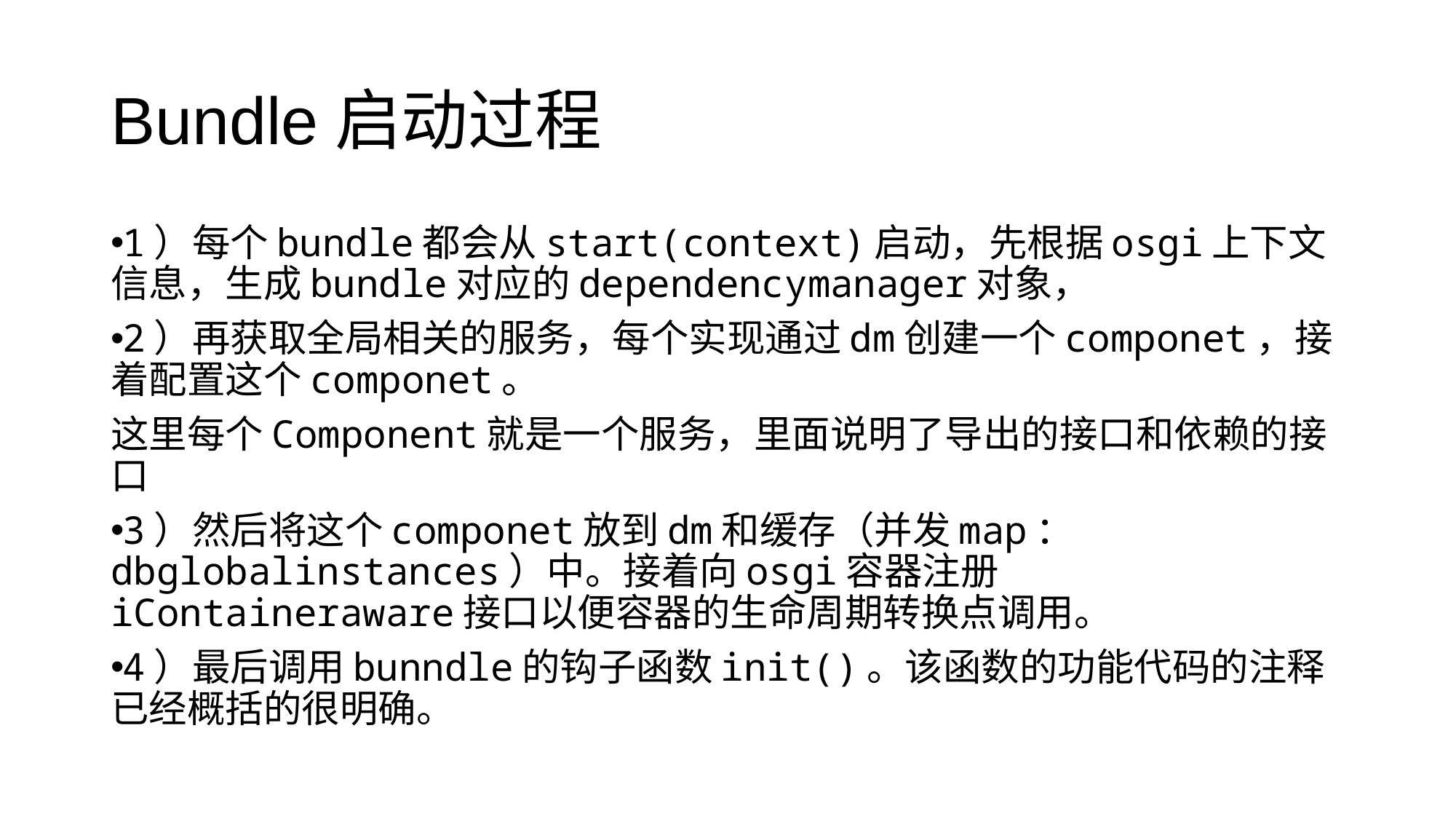

# Bundle启动过程
1）每个bundle都会从start(context)启动，先根据osgi上下文信息，生成bundle对应的dependencymanager对象，
2）再获取全局相关的服务，每个实现通过dm创建一个componet，接着配置这个componet。
这里每个Component就是一个服务，里面说明了导出的接口和依赖的接口
3）然后将这个componet放到dm和缓存（并发map：dbglobalinstances）中。接着向osgi容器注册iContaineraware接口以便容器的生命周期转换点调用。
4）最后调用bunndle的钩子函数init()。该函数的功能代码的注释已经概括的很明确。